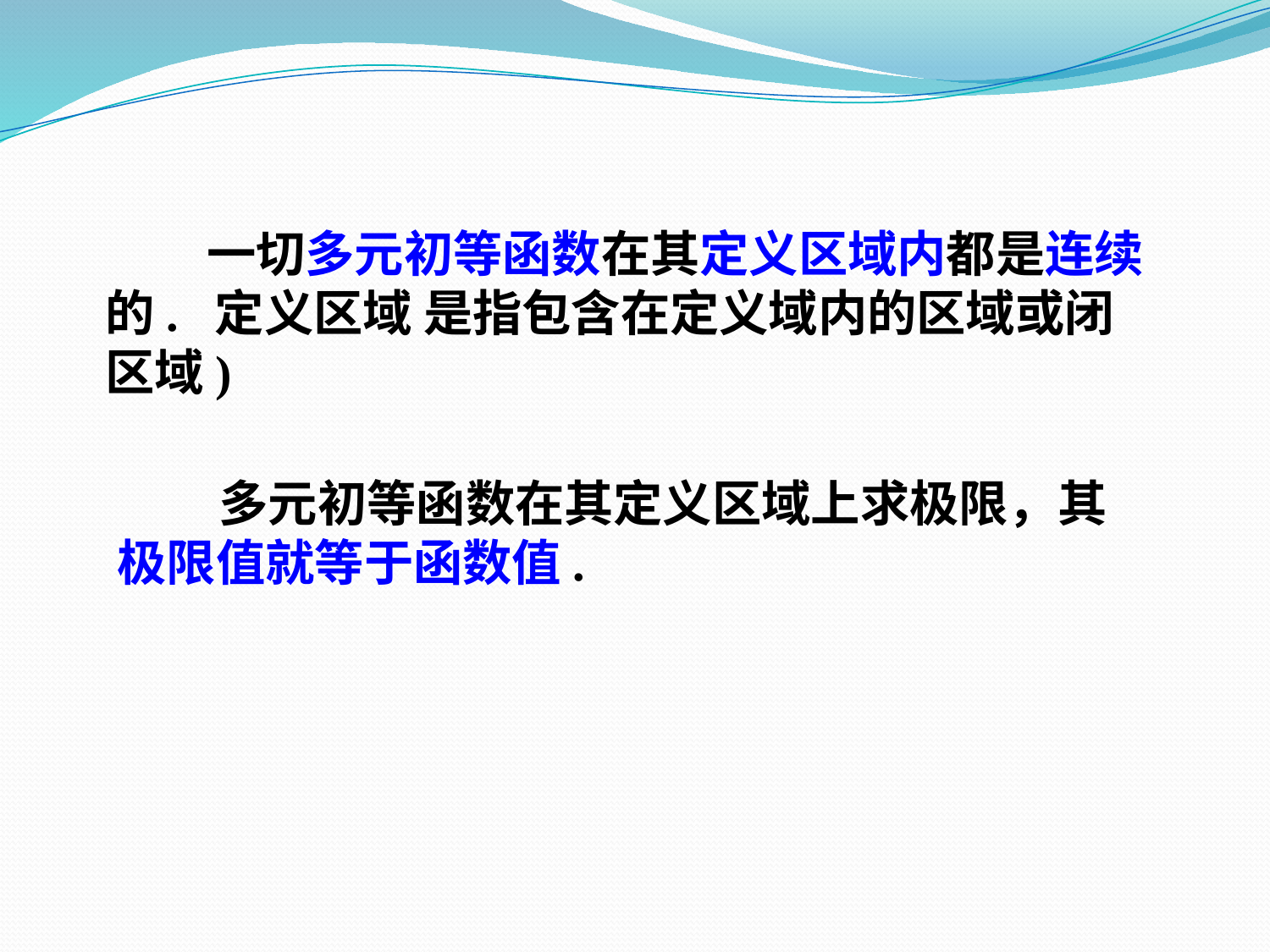

一切多元初等函数在其定义区域内都是连续的.  定义区域 是指包含在定义域内的区域或闭区域)
        多元初等函数在其定义区域上求极限，其极限值就等于函数值.